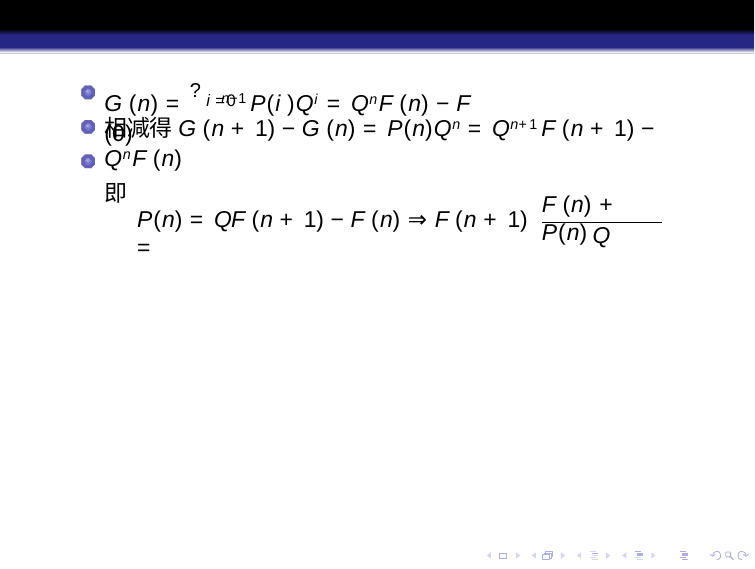

G (n) = ?n−1 P(i )Qi  = QnF (n) − F (0)
i =0
相减得G (n + 1) − G (n) = P(n)Qn  = Qn+1F (n + 1) − QnF (n)
即
F (n) + P(n)
P(n) = QF (n + 1) − F (n) ⇒ F (n + 1) =
Q